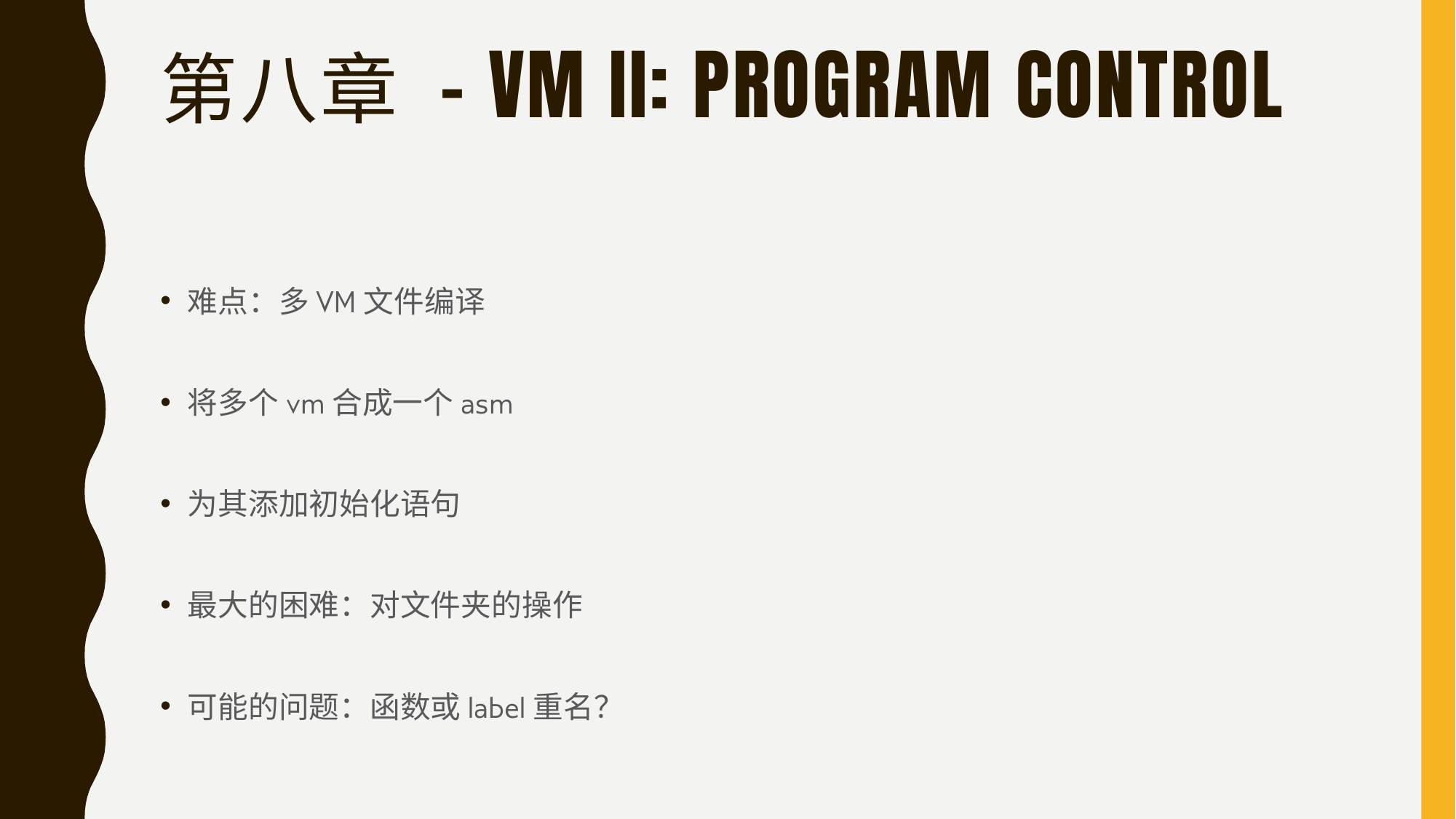

# 第八章 - VM II: Program Control
难点：多VM文件编译

将多个vm合成一个asm

为其添加初始化语句

最大的困难：对文件夹的操作

可能的问题：函数或label重名？